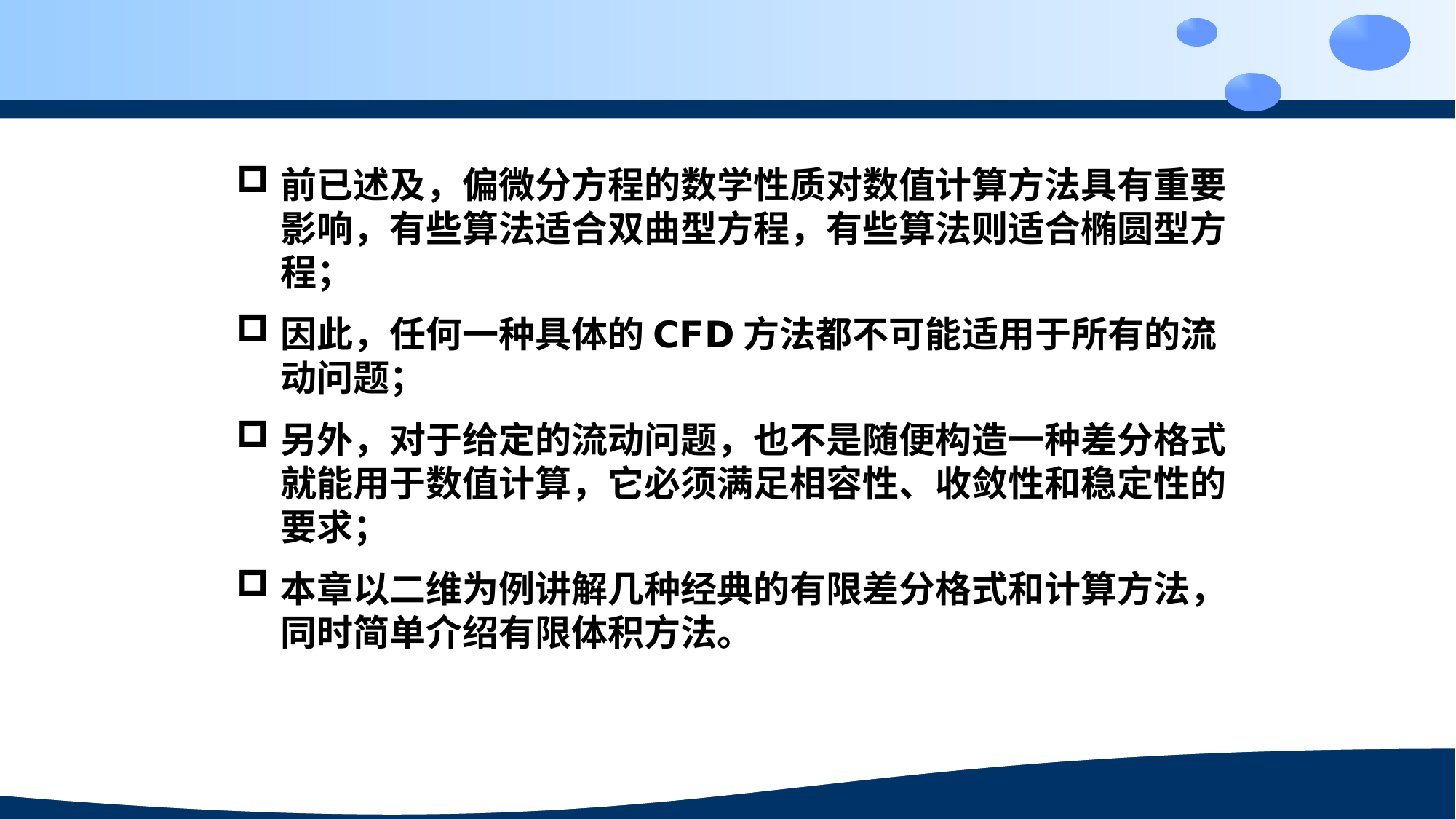

前已述及，偏微分方程的数学性质对数值计算方法具有重要影响，有些算法适合双曲型方程，有些算法则适合椭圆型方程；
因此，任何一种具体的CFD方法都不可能适用于所有的流动问题；
另外，对于给定的流动问题，也不是随便构造一种差分格式就能用于数值计算，它必须满足相容性、收敛性和稳定性的要求；
本章以二维为例讲解几种经典的有限差分格式和计算方法，同时简单介绍有限体积方法。